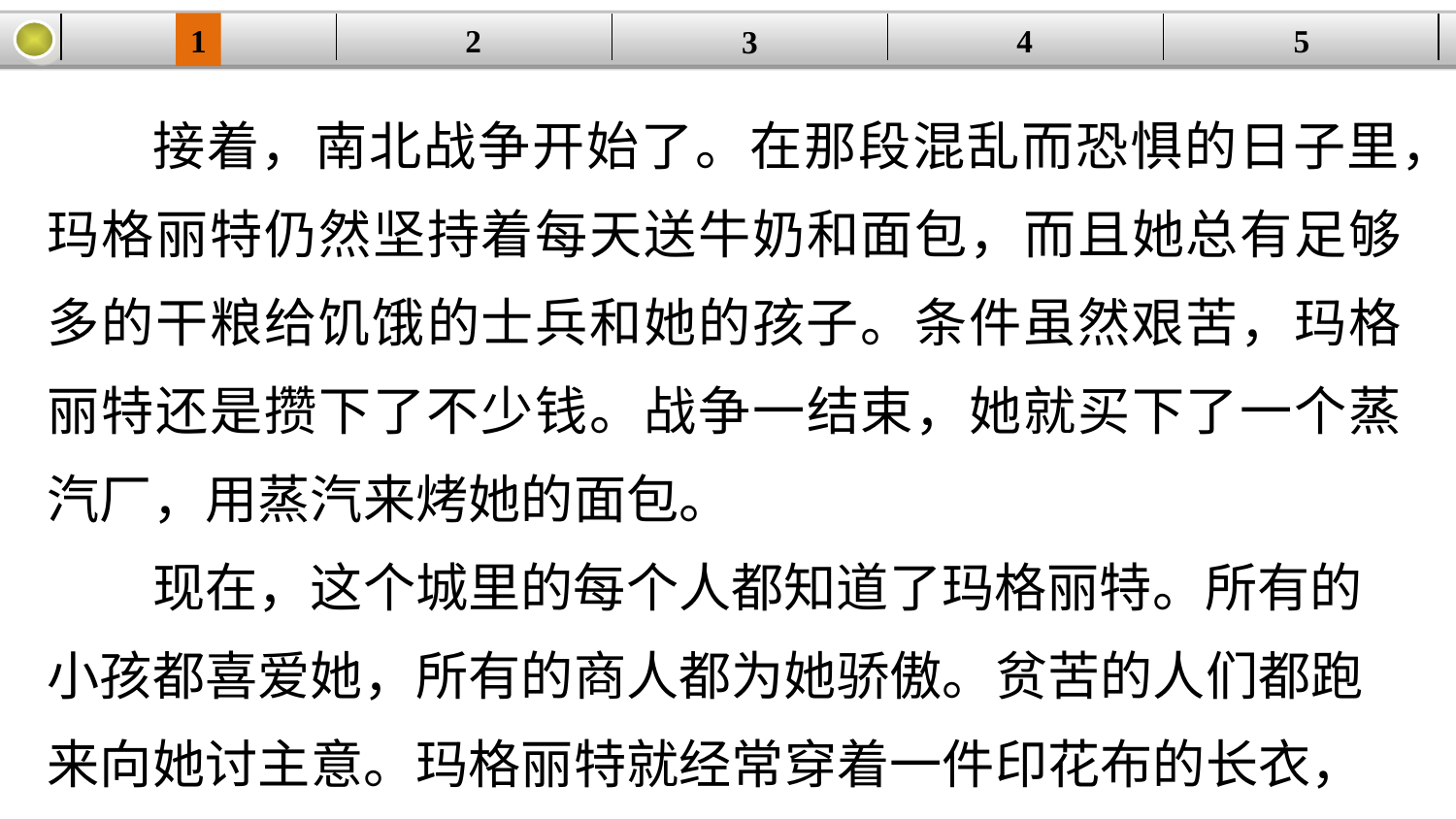

1
2
4
5
|  |  |  |  |  |
| --- | --- | --- | --- | --- |
3

接着，南北战争开始了。在那段混乱而恐惧的日子里，玛格丽特仍然坚持着每天送牛奶和面包，而且她总有足够多的干粮给饥饿的士兵和她的孩子。条件虽然艰苦，玛格丽特还是攒下了不少钱。战争一结束，她就买下了一个蒸汽厂，用蒸汽来烤她的面包。
现在，这个城里的每个人都知道了玛格丽特。所有的小孩都喜爱她，所有的商人都为她骄傲。贫苦的人们都跑来向她讨主意。玛格丽特就经常穿着一件印花布的长衣，